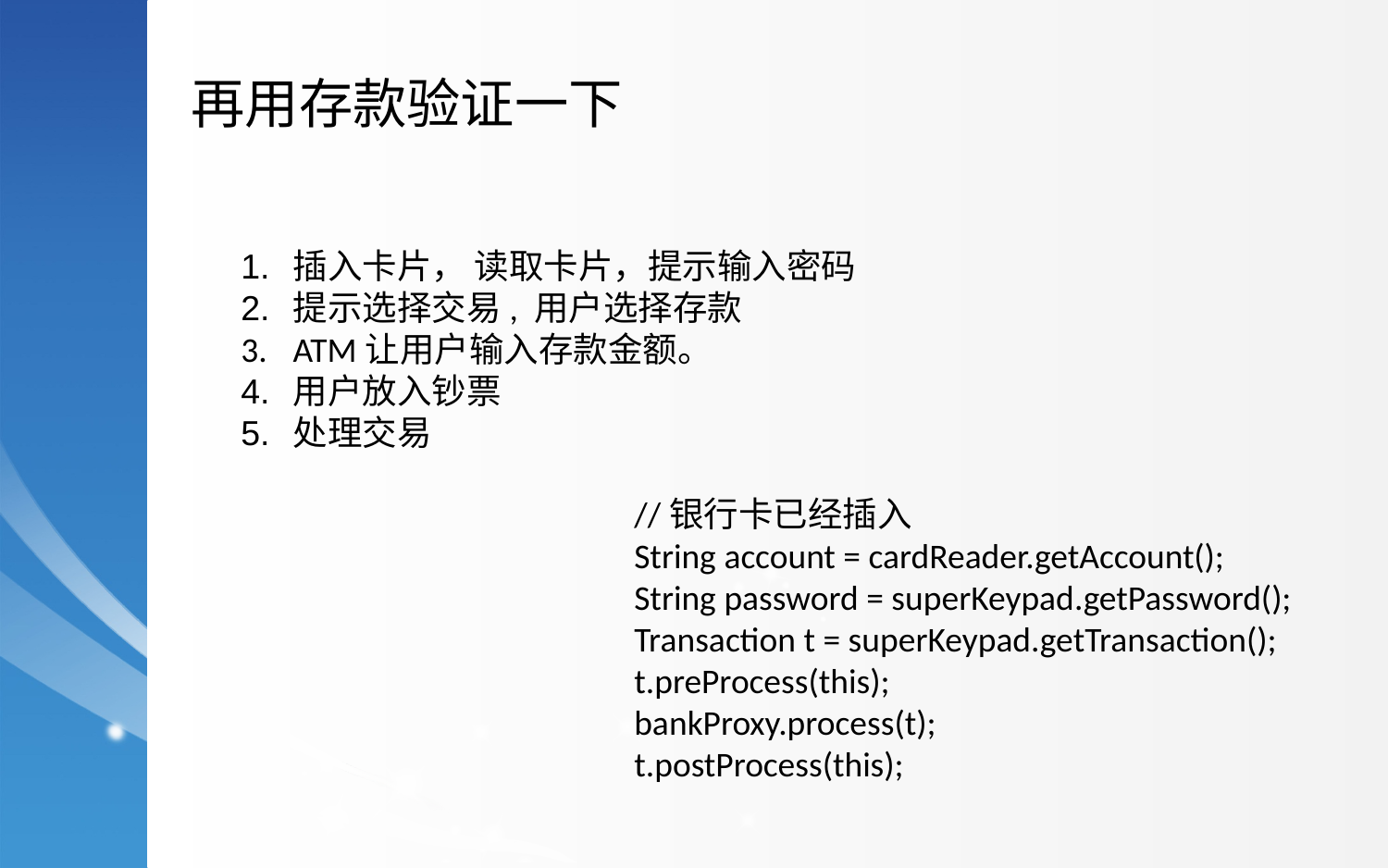

再用存款验证一下

插入卡片， 读取卡片，提示输入密码
提示选择交易, 用户选择存款
ATM让用户输入存款金额。
用户放入钞票
处理交易
//银行卡已经插入
String account = cardReader.getAccount();
String password = superKeypad.getPassword();
Transaction t = superKeypad.getTransaction();
t.preProcess(this);
bankProxy.process(t);
t.postProcess(this);